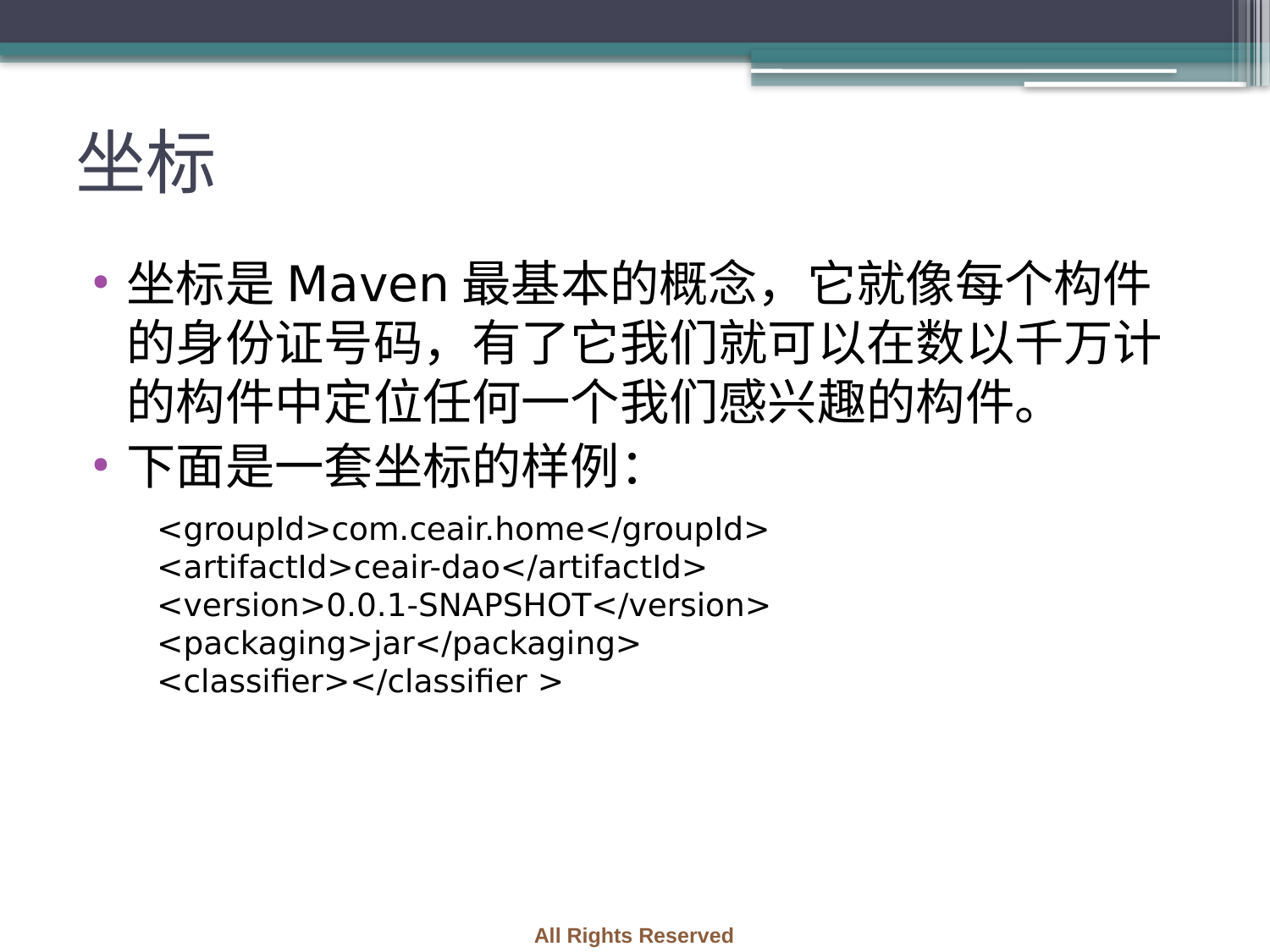

# 坐标
坐标是Maven最基本的概念，它就像每个构件的身份证号码，有了它我们就可以在数以千万计的构件中定位任何一个我们感兴趣的构件。
下面是一套坐标的样例：
<groupId>com.ceair.home</groupId>
<artifactId>ceair-dao</artifactId>
<version>0.0.1-SNAPSHOT</version>
<packaging>jar</packaging>
<classifier></classifier >